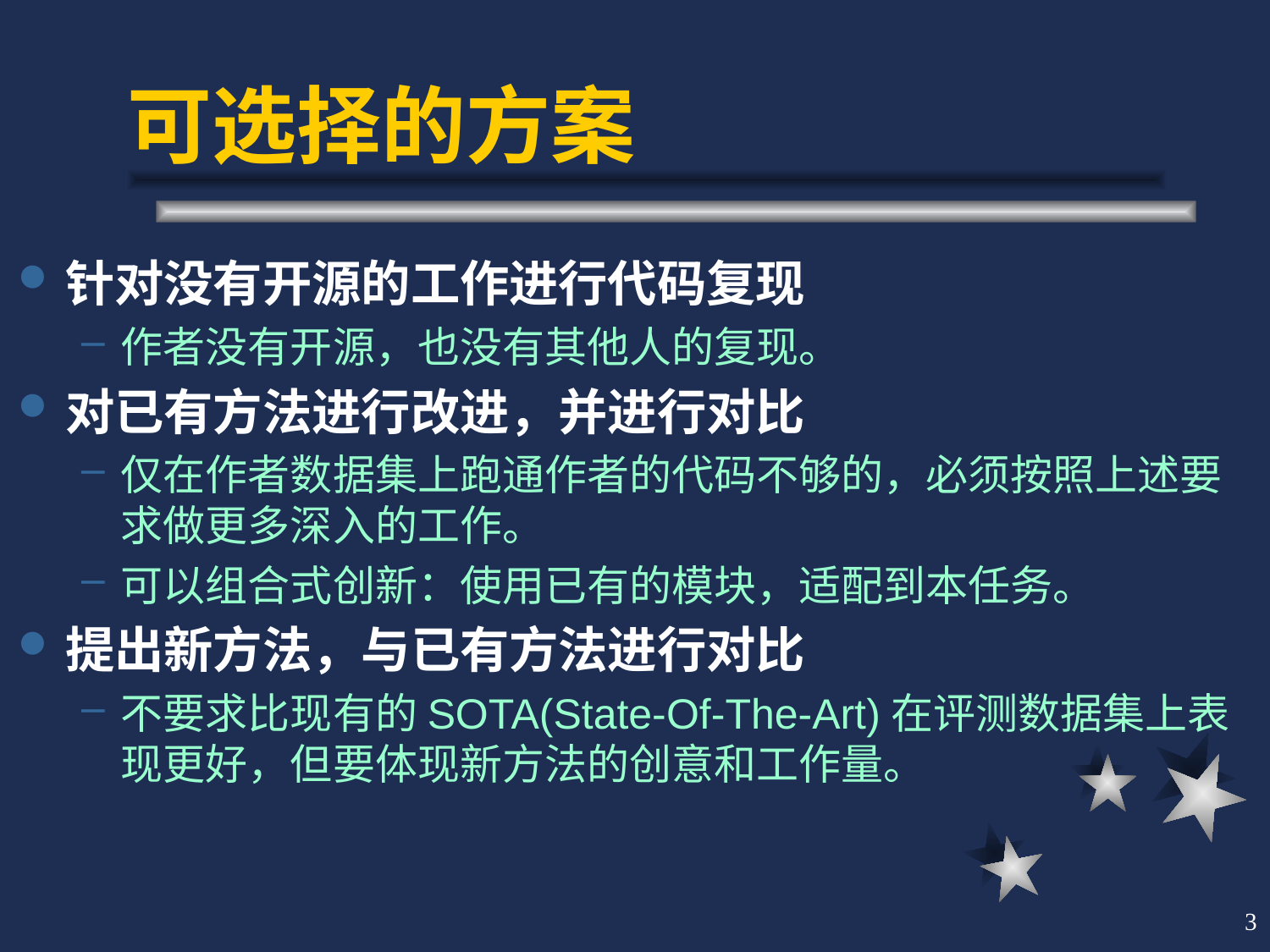

# 可选择的方案
针对没有开源的工作进行代码复现
作者没有开源，也没有其他人的复现。
对已有方法进行改进，并进行对比
仅在作者数据集上跑通作者的代码不够的，必须按照上述要求做更多深入的工作。
可以组合式创新：使用已有的模块，适配到本任务。
提出新方法，与已有方法进行对比
不要求比现有的SOTA(State-Of-The-Art)在评测数据集上表现更好，但要体现新方法的创意和工作量。
3